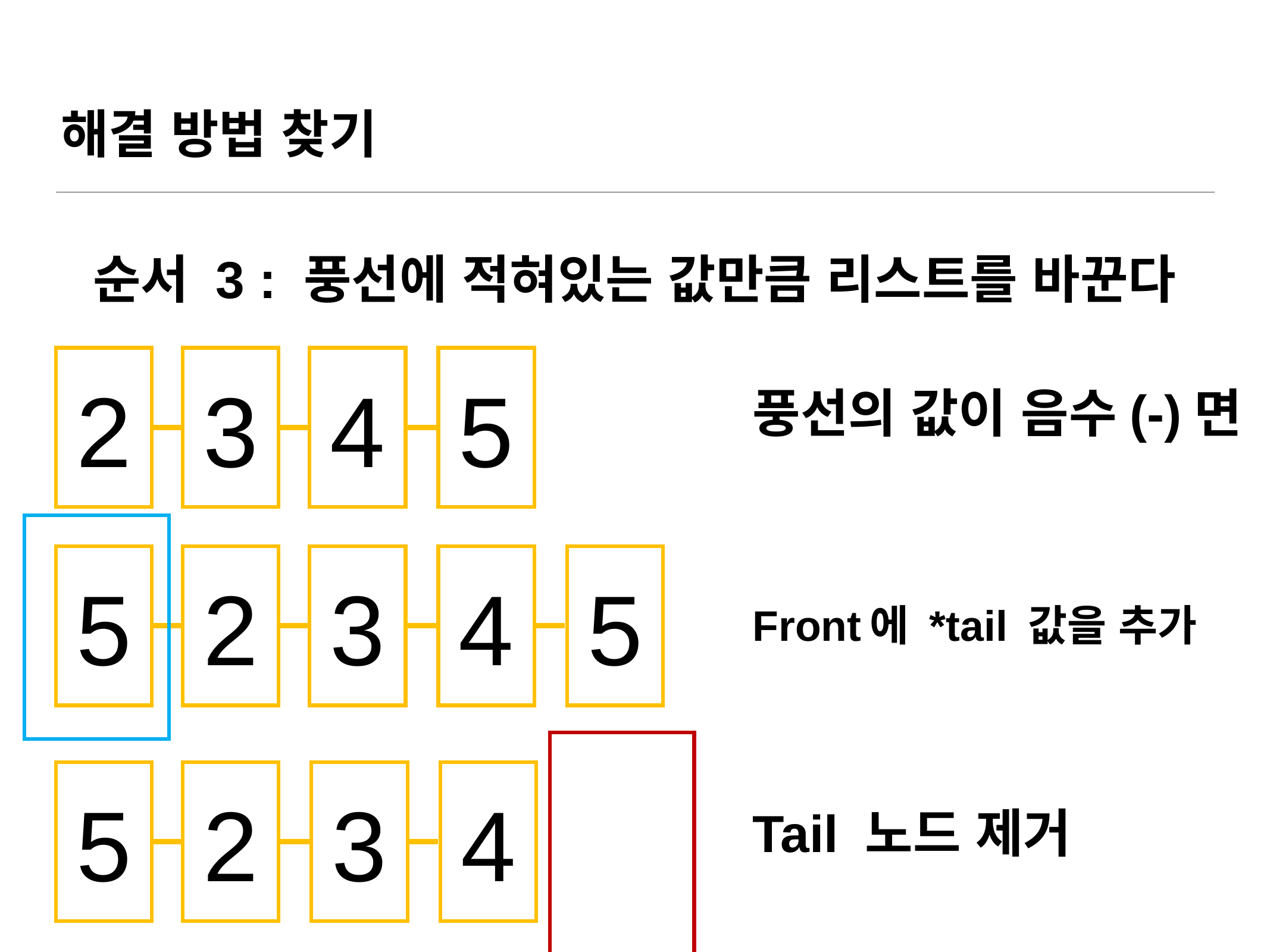

# 해결 방법 찾기
순서 3 : 풍선에 적혀있는 값만큼 리스트를 바꾼다

2

3

4

5
풍선의 값이 음수(-)면

5

2

3

4

5
Front에 *tail 값을 추가

5

2

3

4
Tail 노드 제거